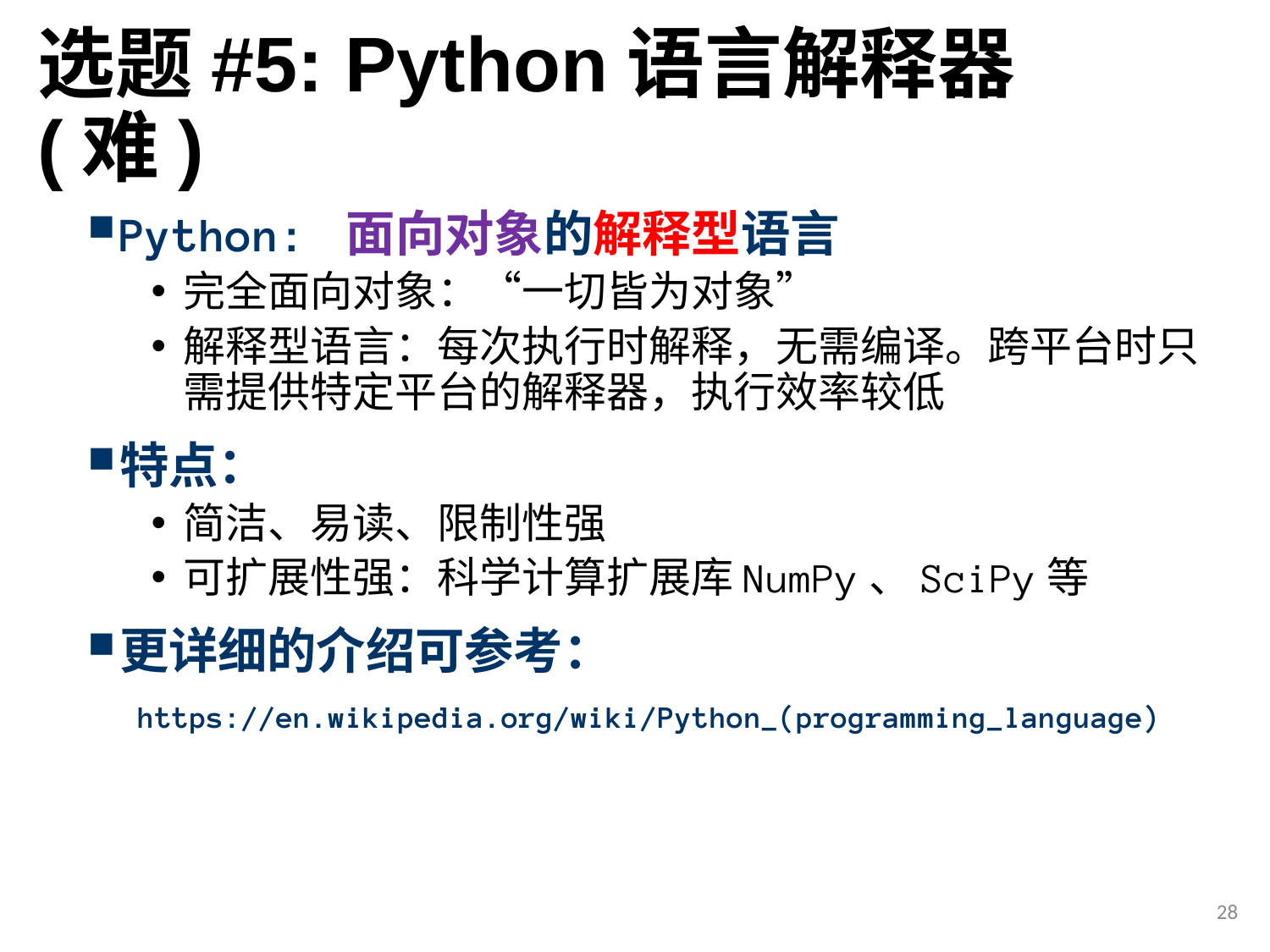

# 选题#5: Python语言解释器(难)
Python: 面向对象的解释型语言
完全面向对象：“一切皆为对象”
解释型语言：每次执行时解释，无需编译。跨平台时只需提供特定平台的解释器，执行效率较低
特点：
简洁、易读、限制性强
可扩展性强：科学计算扩展库NumPy、SciPy等
更详细的介绍可参考：
https://en.wikipedia.org/wiki/Python_(programming_language)
28